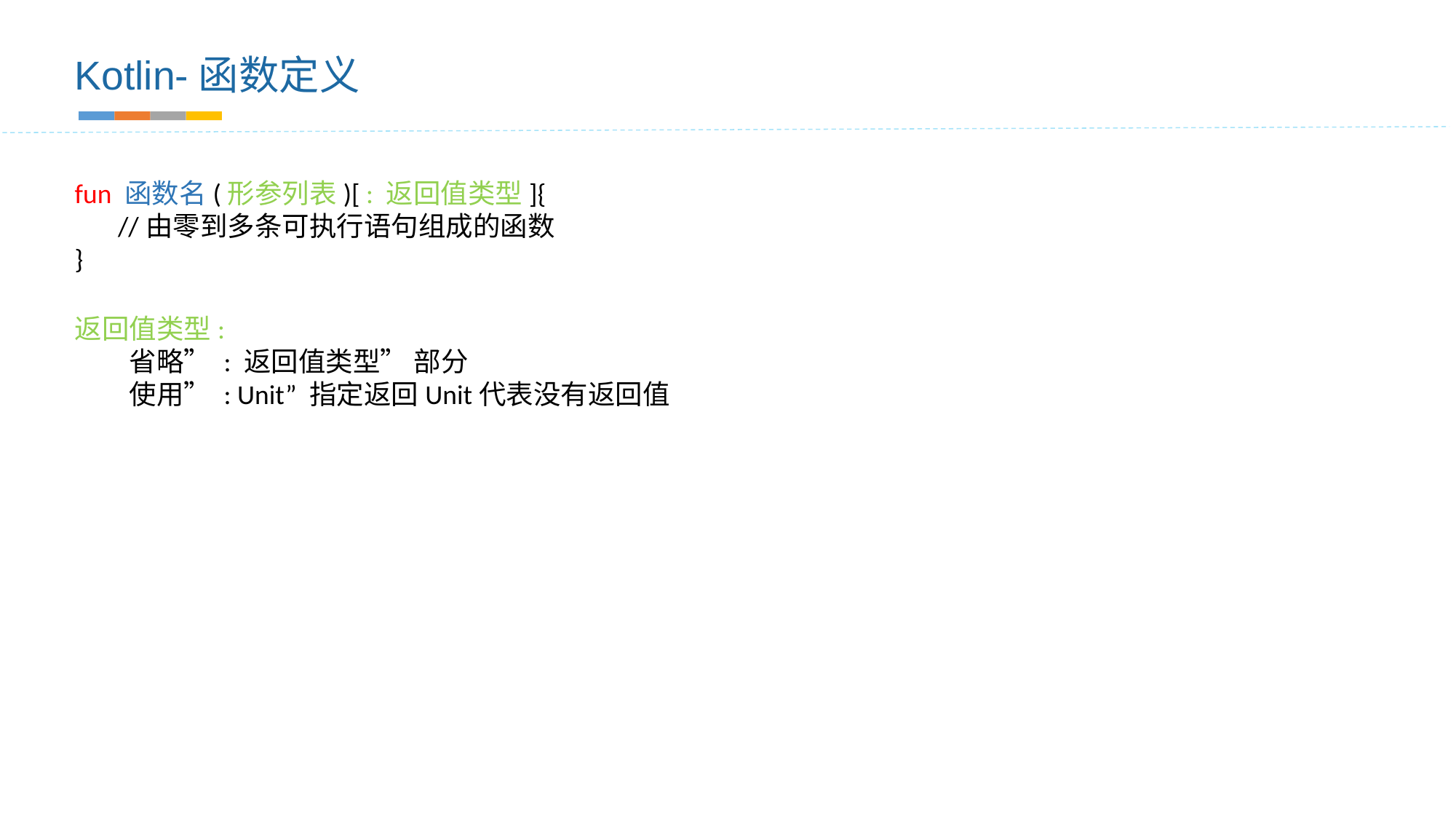

Kotlin-函数定义

fun 函数名(形参列表)[ : 返回值类型]{
       //由零到多条可执行语句组成的函数
}
返回值类型:
省略” : 返回值类型” 部分
使用” : Unit” 指定返回Unit代表没有返回值